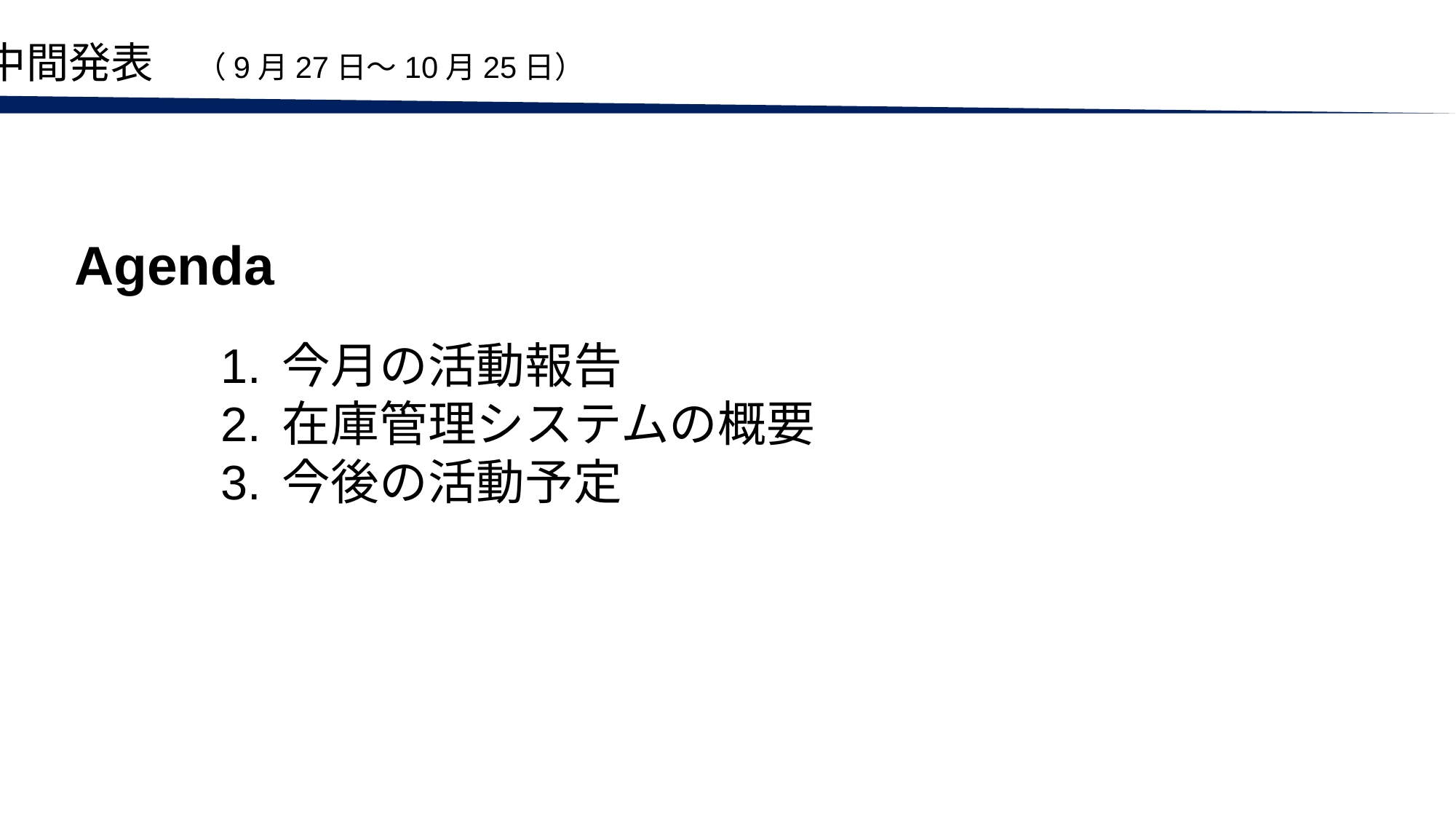

中間発表　（9月27日〜10月25日）
Agenda
今月の活動報告
在庫管理システムの概要
今後の活動予定